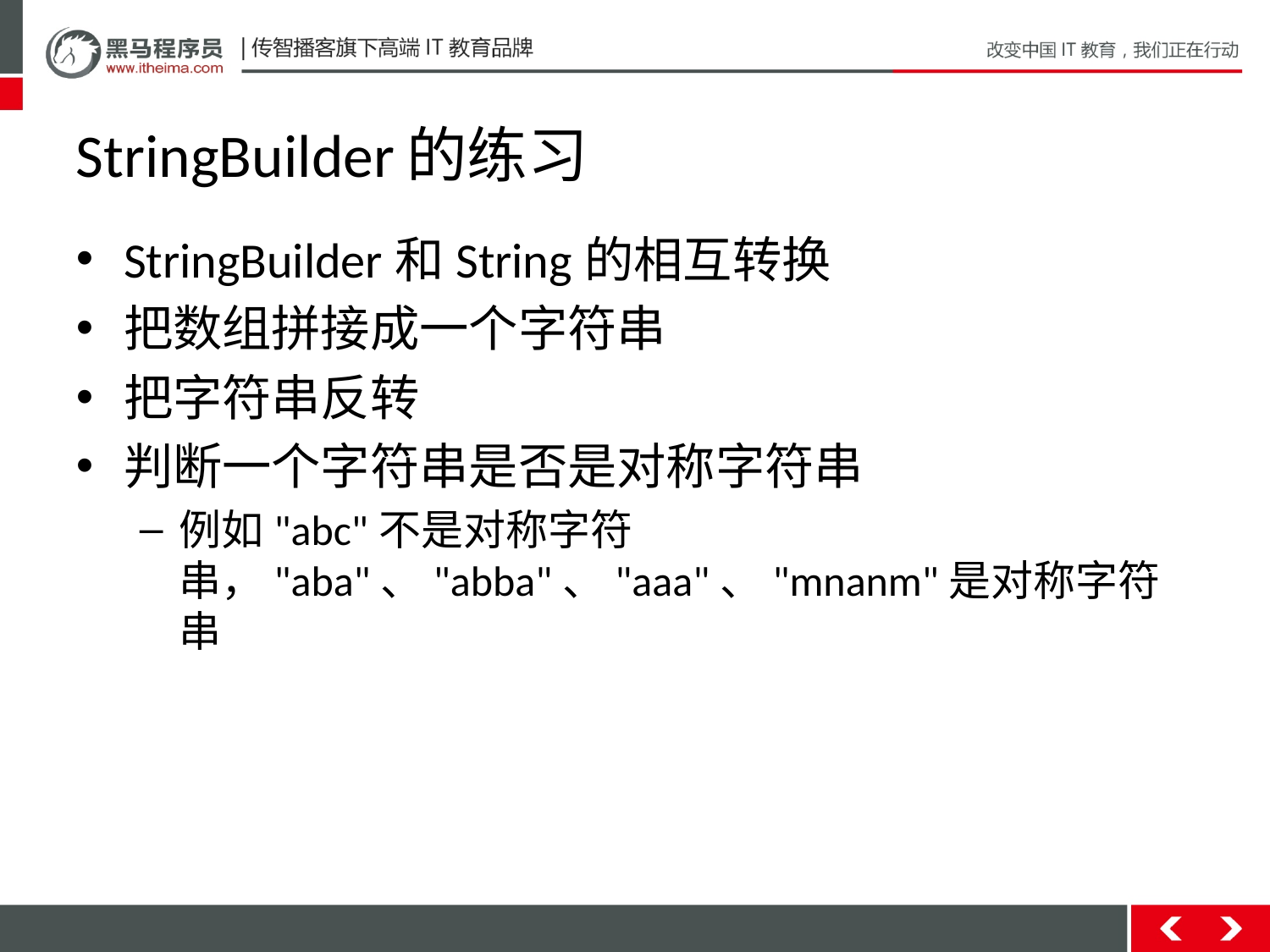

# StringBuilder的练习
StringBuilder和String的相互转换
把数组拼接成一个字符串
把字符串反转
判断一个字符串是否是对称字符串
例如"abc"不是对称字符串，"aba"、"abba"、"aaa"、"mnanm"是对称字符串